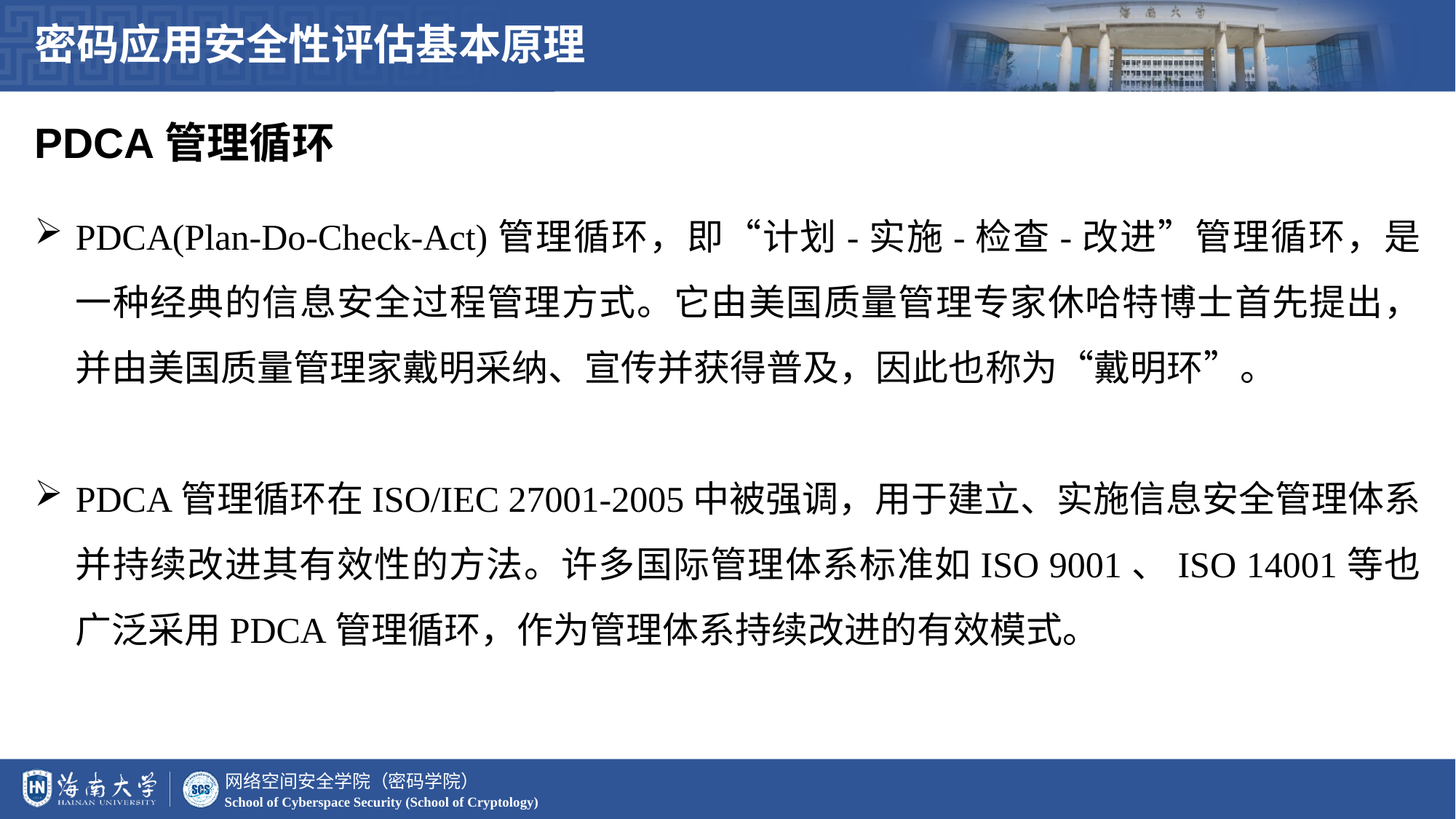

密码应用安全性评估基本原理
PDCA管理循环
PDCA(Plan-Do-Check-Act)管理循环，即“计划-实施-检查-改进”管理循环，是一种经典的信息安全过程管理方式。它由美国质量管理专家休哈特博士首先提出，并由美国质量管理家戴明采纳、宣传并获得普及，因此也称为“戴明环”。

PDCA管理循环在ISO/IEC 27001-2005中被强调，用于建立、实施信息安全管理体系并持续改进其有效性的方法。许多国际管理体系标准如ISO 9001、ISO 14001等也广泛采用PDCA管理循环，作为管理体系持续改进的有效模式。
20